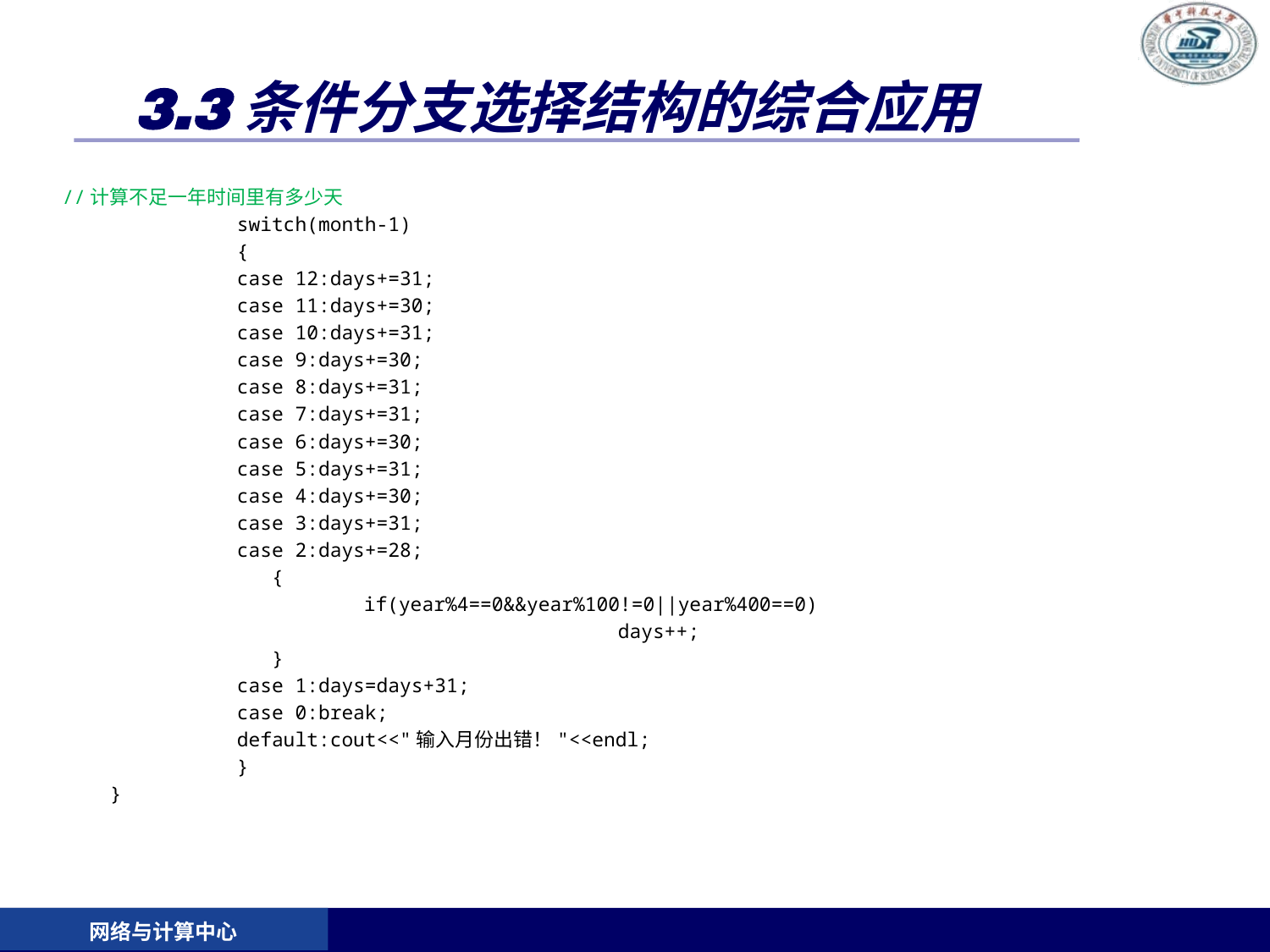

# 3.3条件分支选择结构的综合应用
//计算不足一年时间里有多少天
		switch(month-1)
		{
		case 12:days+=31;
		case 11:days+=30;
		case 10:days+=31;
		case 9:days+=30;
		case 8:days+=31;
		case 7:days+=31;
		case 6:days+=30;
		case 5:days+=31;
		case 4:days+=30;
		case 3:days+=31;
		case 2:days+=28;
		   {
			if(year%4==0&&year%100!=0||year%400==0)
					days++;
		   }
		case 1:days=days+31;
		case 0:break;
		default:cout<<"输入月份出错！"<<endl;
		}
	}

网络与计算中心